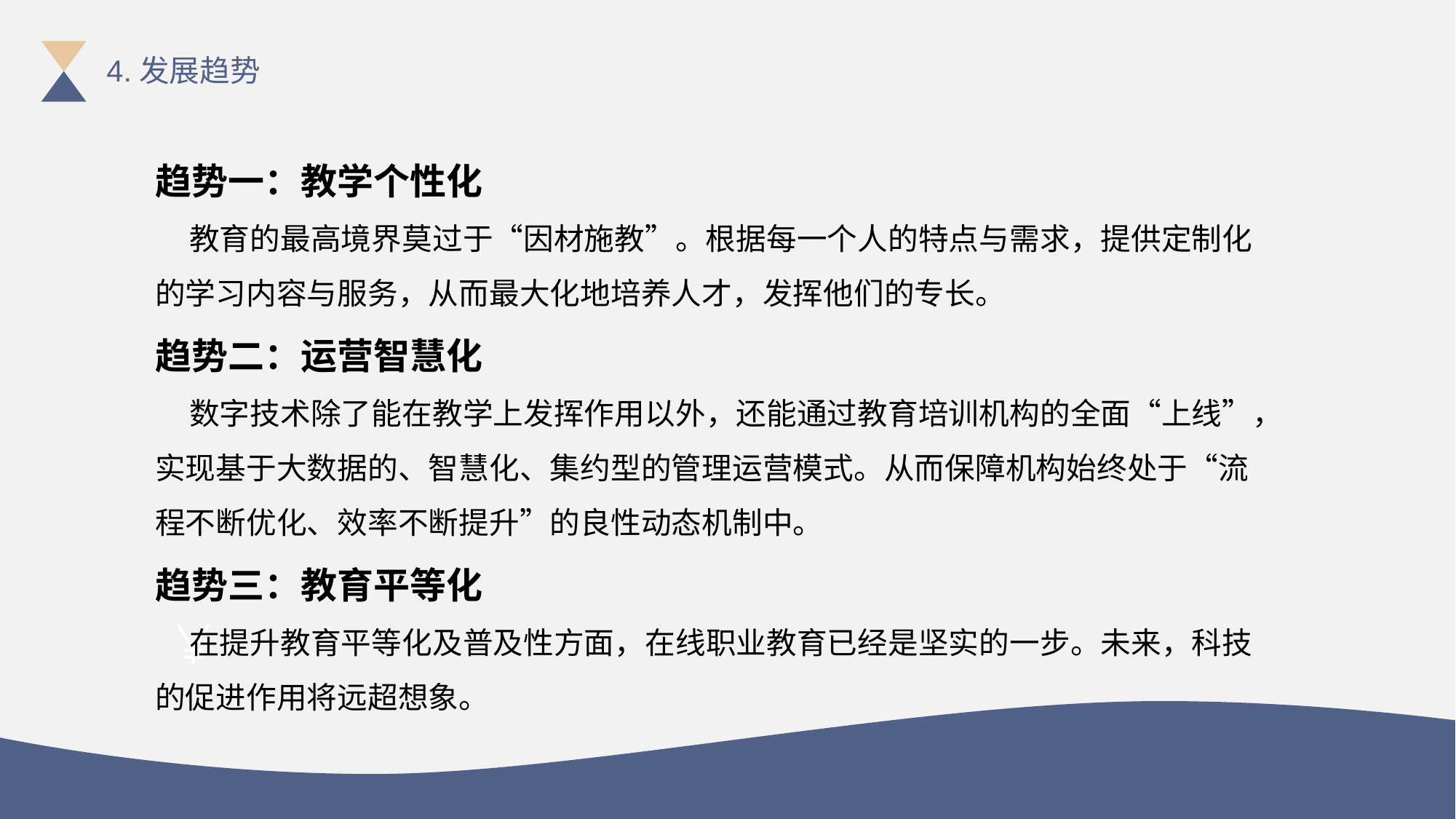

4.发展趋势
趋势一：教学个性化
    教育的最高境界莫过于“因材施教”。根据每一个人的特点与需求，提供定制化的学习内容与服务，从而最大化地培养人才，发挥他们的专长。
趋势二：运营智慧化
    数字技术除了能在教学上发挥作用以外，还能通过教育培训机构的全面“上线”，实现基于大数据的、智慧化、集约型的管理运营模式。从而保障机构始终处于“流程不断优化、效率不断提升”的良性动态机制中。
趋势三：教育平等化
    在提升教育平等化及普及性方面，在线职业教育已经是坚实的一步。未来，科技的促进作用将远超想象。